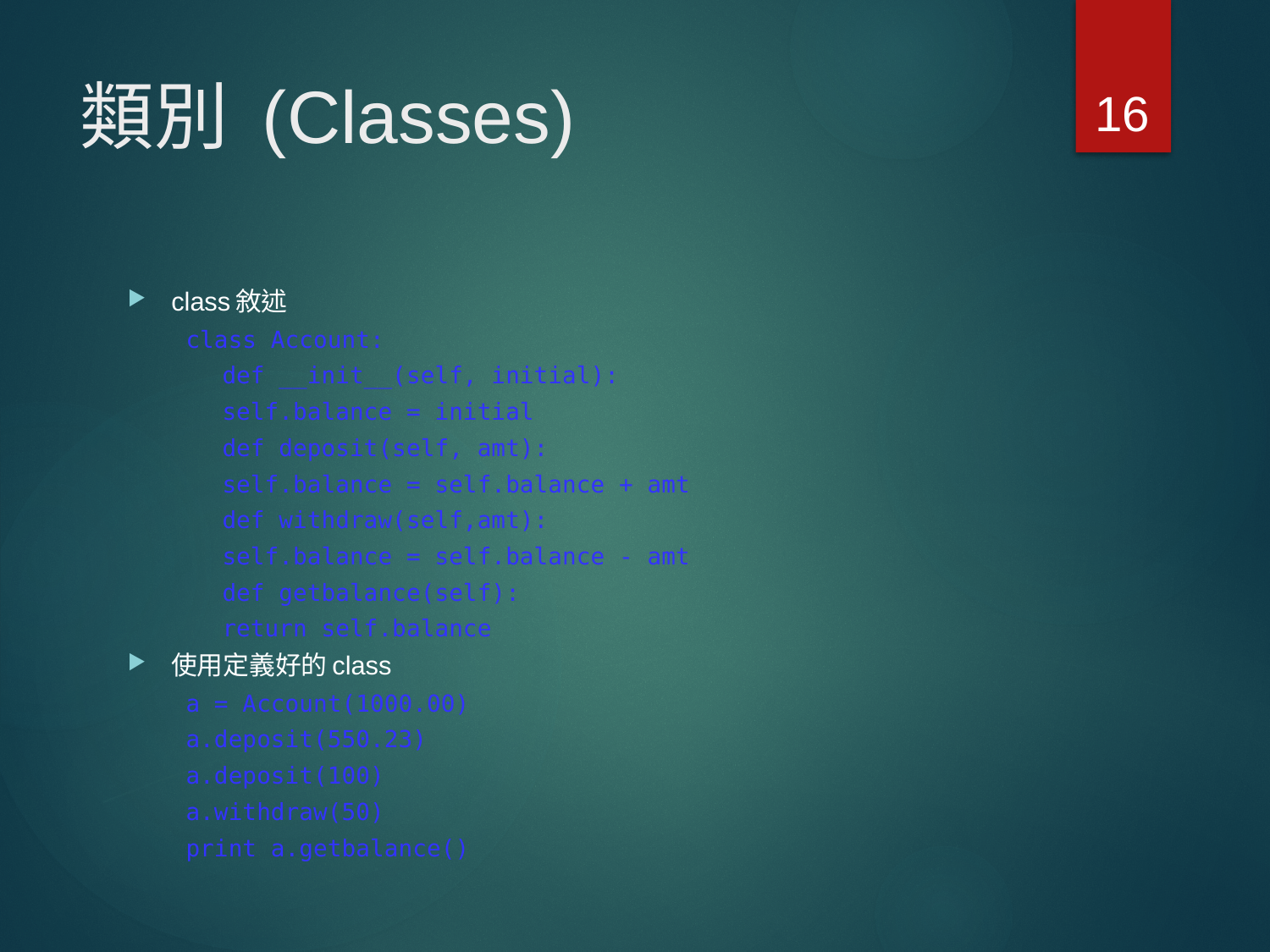

16
# 類別 (Classes)
class敘述
class Account:
	def __init__(self, initial):
		self.balance = initial
	def deposit(self, amt):
		self.balance = self.balance + amt
	def withdraw(self,amt):
		self.balance = self.balance - amt
	def getbalance(self):
		return self.balance
使用定義好的class
a = Account(1000.00)
a.deposit(550.23)
a.deposit(100)
a.withdraw(50)
print a.getbalance()